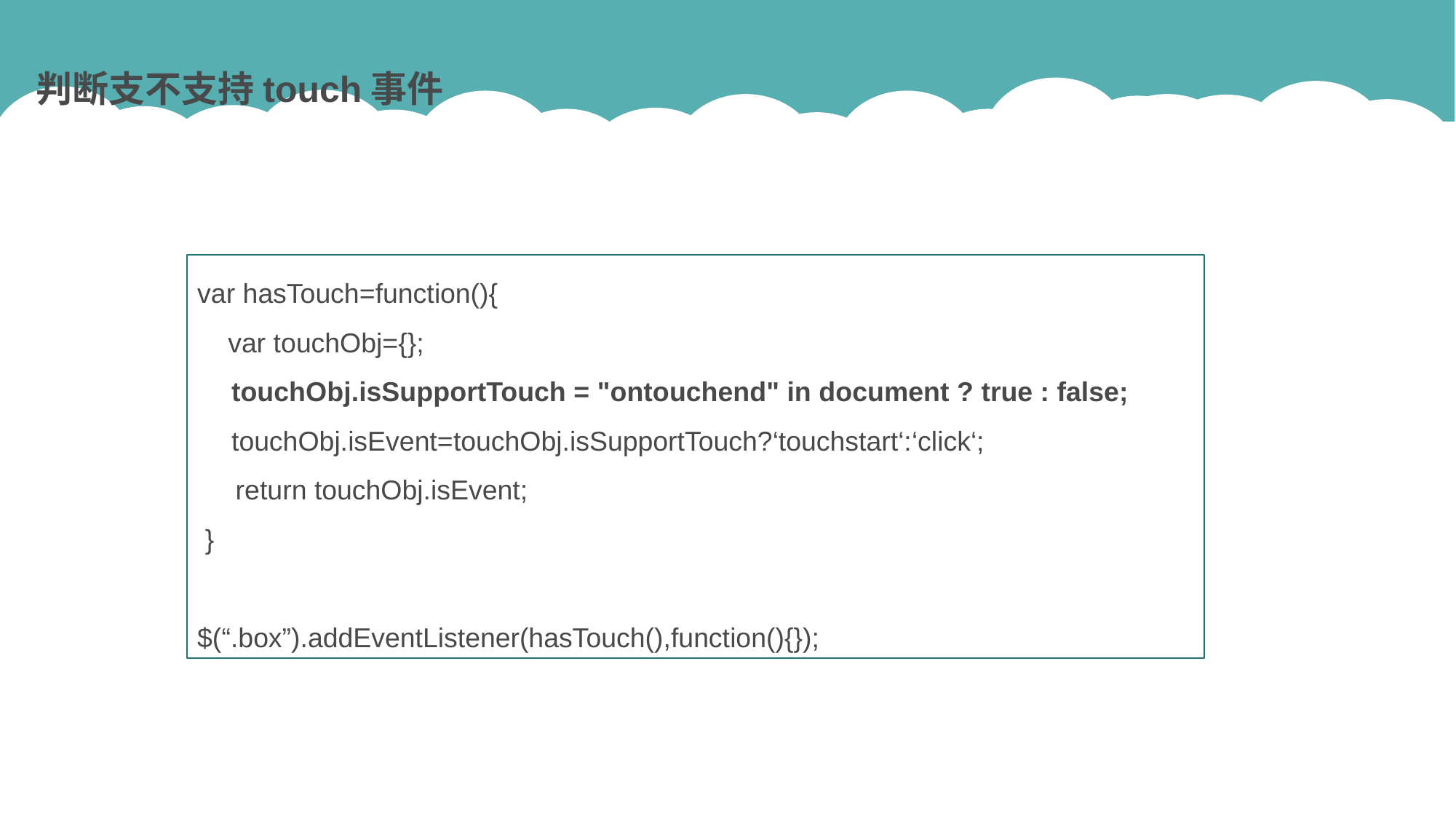

判断支不支持touch事件
var hasTouch=function(){
    var touchObj={};
	touchObj.isSupportTouch = "ontouchend" in document ? true : false;    touchObj.isEvent=touchObj.isSupportTouch?‘touchstart‘:‘click‘;
     return touchObj.isEvent;
 }

$(“.box”).addEventListener(hasTouch(),function(){});